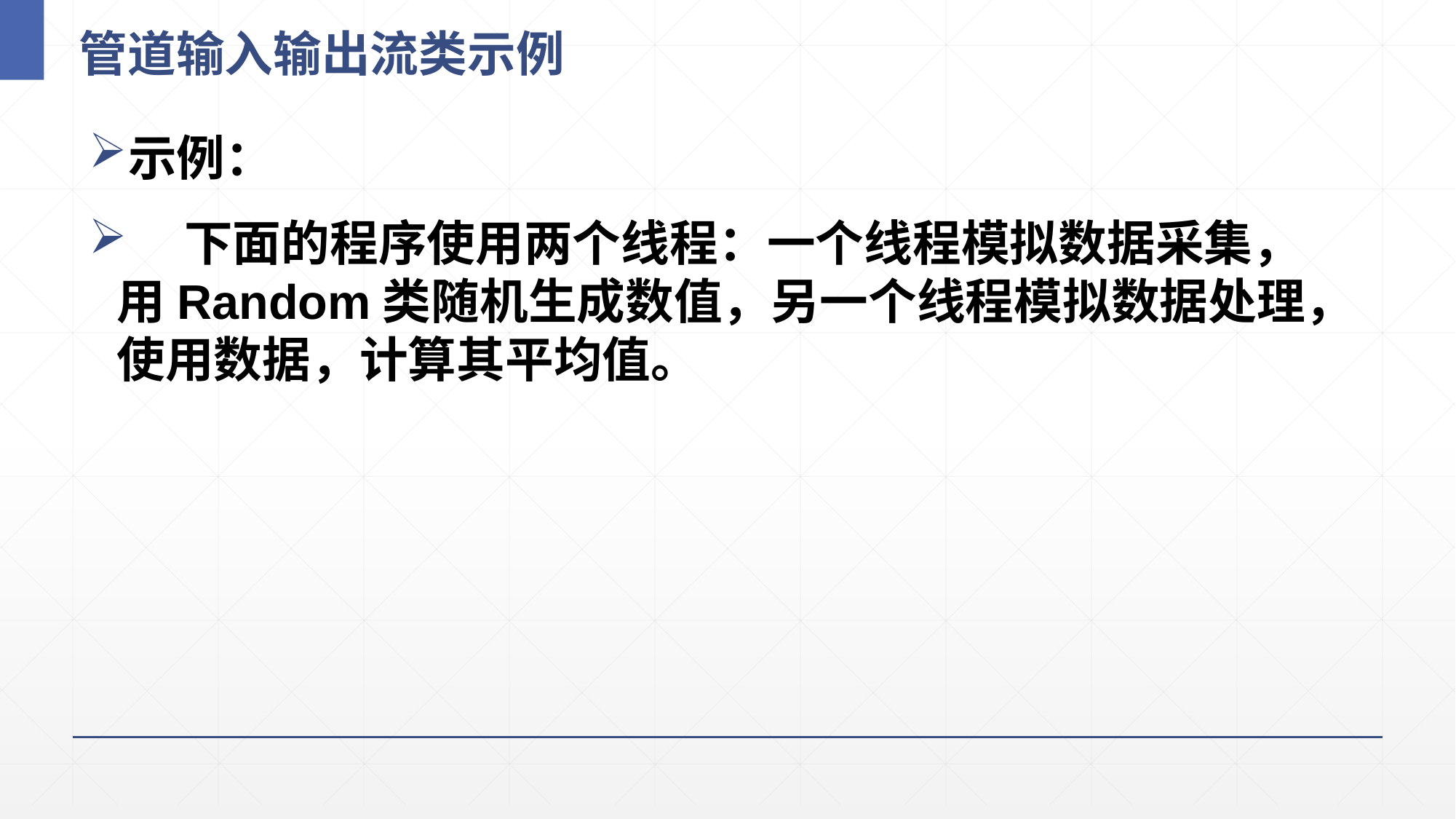

# 管道输入输出流类示例
示例：
    下面的程序使用两个线程：一个线程模拟数据采集，用Random类随机生成数值，另一个线程模拟数据处理，使用数据，计算其平均值。